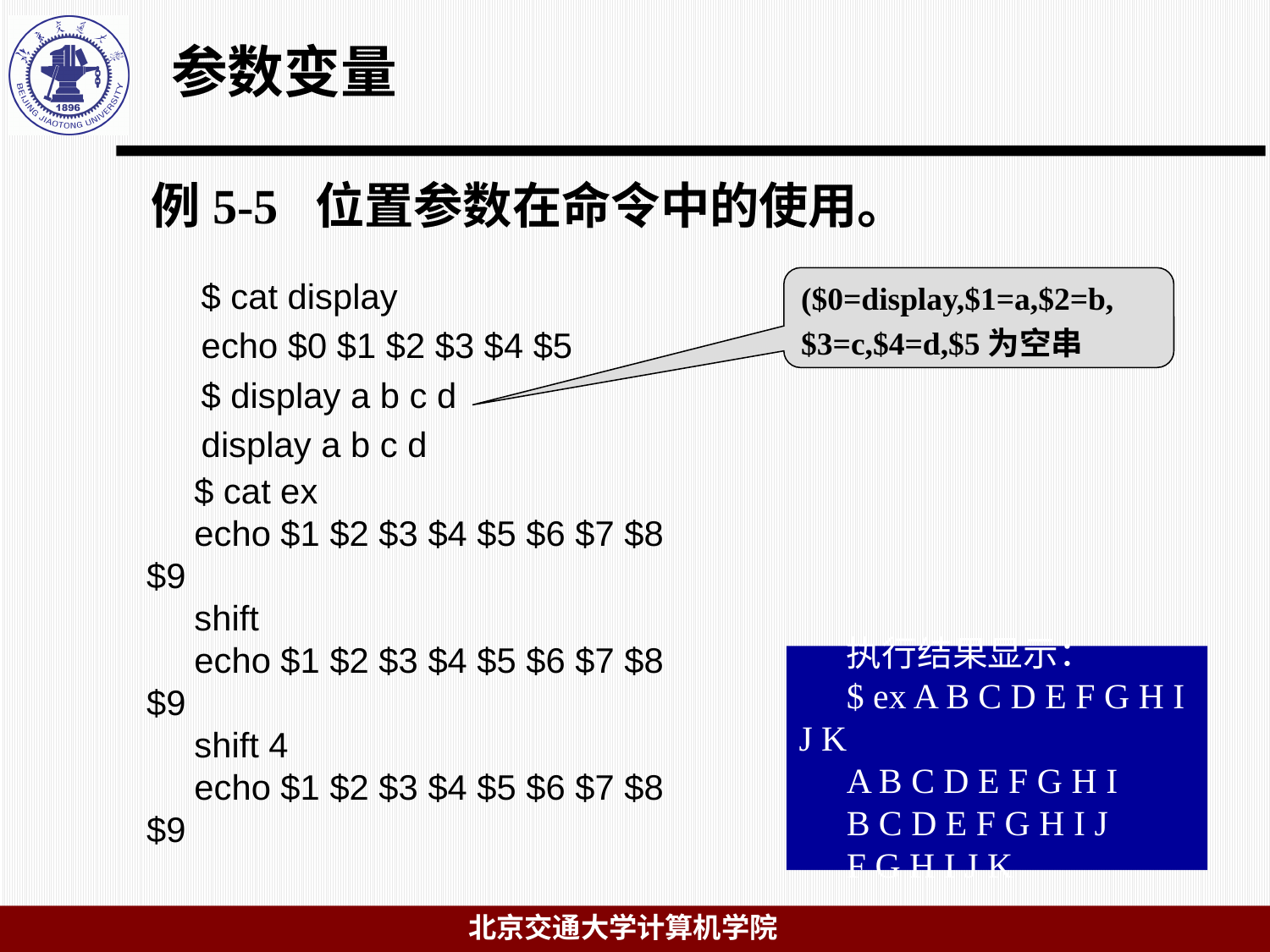

参数变量
# 例5-5  位置参数在命令中的使用。
$ cat display
echo $0 $1 $2 $3 $4 $5
$ display a b c d
display a b c d
($0=display,$1=a,$2=b,
$3=c,$4=d,$5为空串
$ cat ex
echo $1 $2 $3 $4 $5 $6 $7 $8 $9
shift
echo $1 $2 $3 $4 $5 $6 $7 $8 $9
shift 4
echo $1 $2 $3 $4 $5 $6 $7 $8 $9
执行结果显示：
$ ex A B C D E F G H I J K
A B C D E F G H I
B C D E F G H I J
F G H I J K